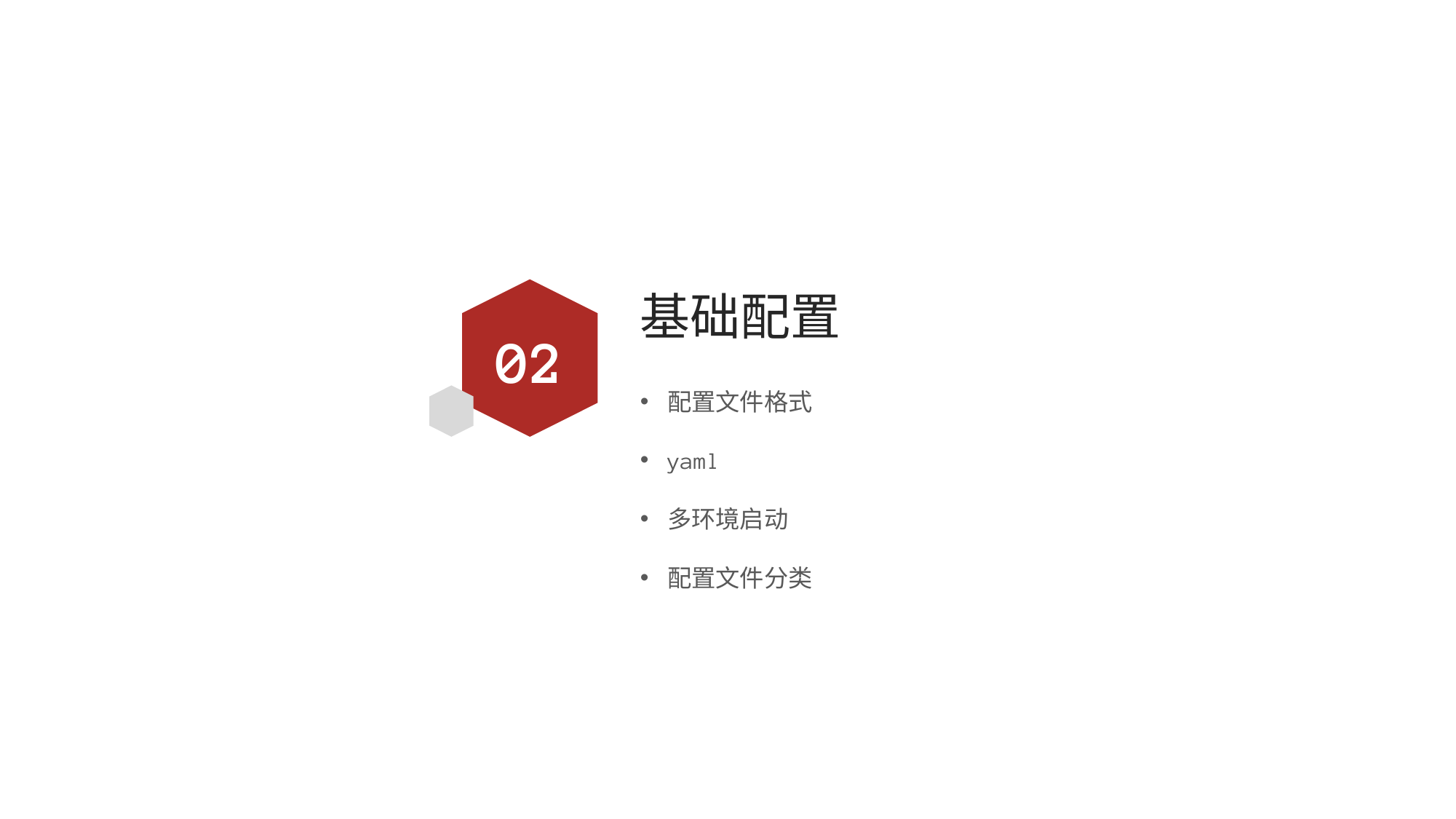

# 基础配置
02
配置文件格式
yaml
多环境启动
配置文件分类